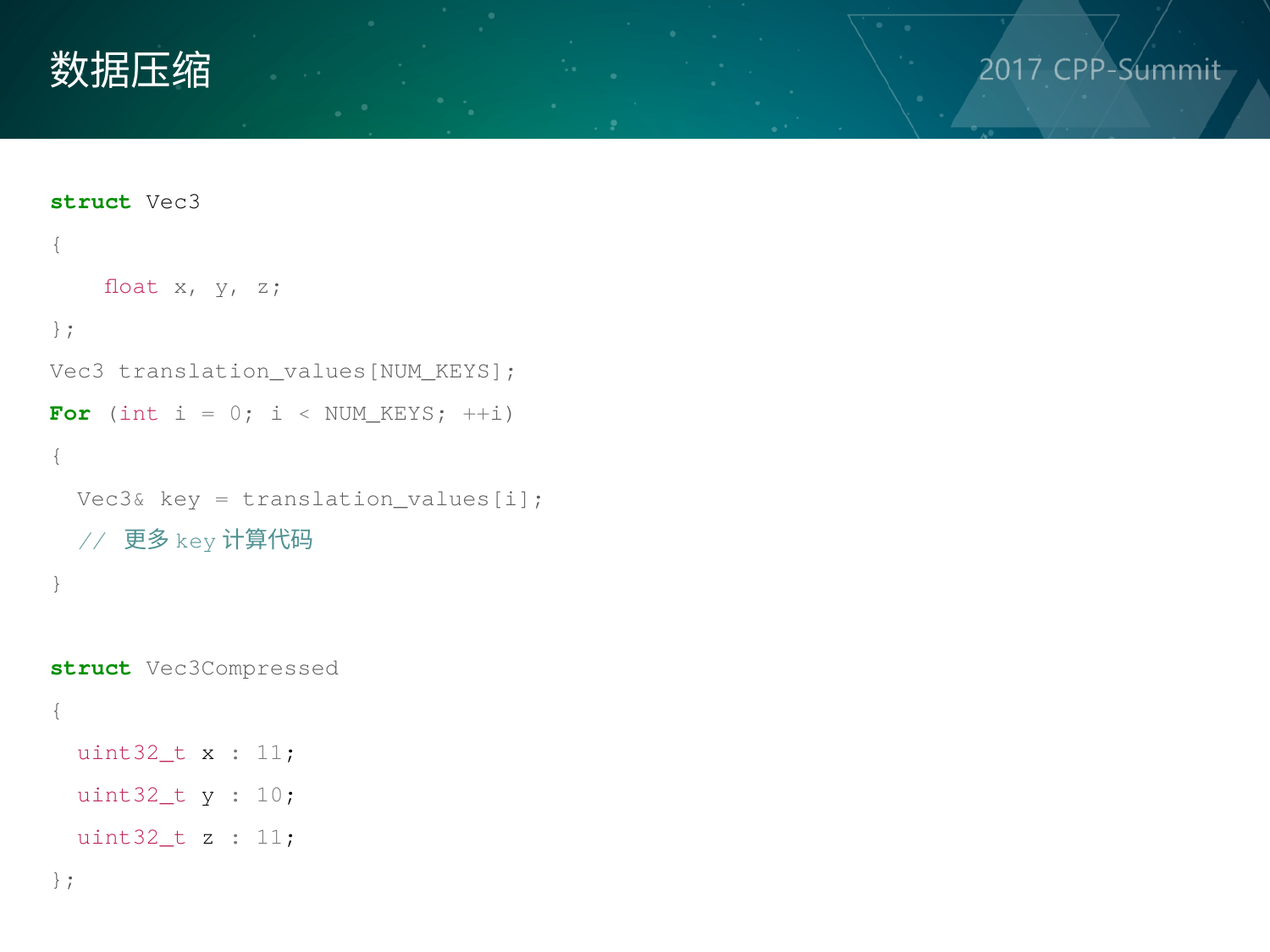

数据压缩
struct Vec3
{
    float x, y, z;
};
Vec3 translation_values[NUM_KEYS];
For (int i = 0; i < NUM_KEYS; ++i)
{
  Vec3& key = translation_values[i];
  // 更多key计算代码
}

struct Vec3Compressed
{
  uint32_t x : 11;
  uint32_t y : 10;
  uint32_t z : 11;
};